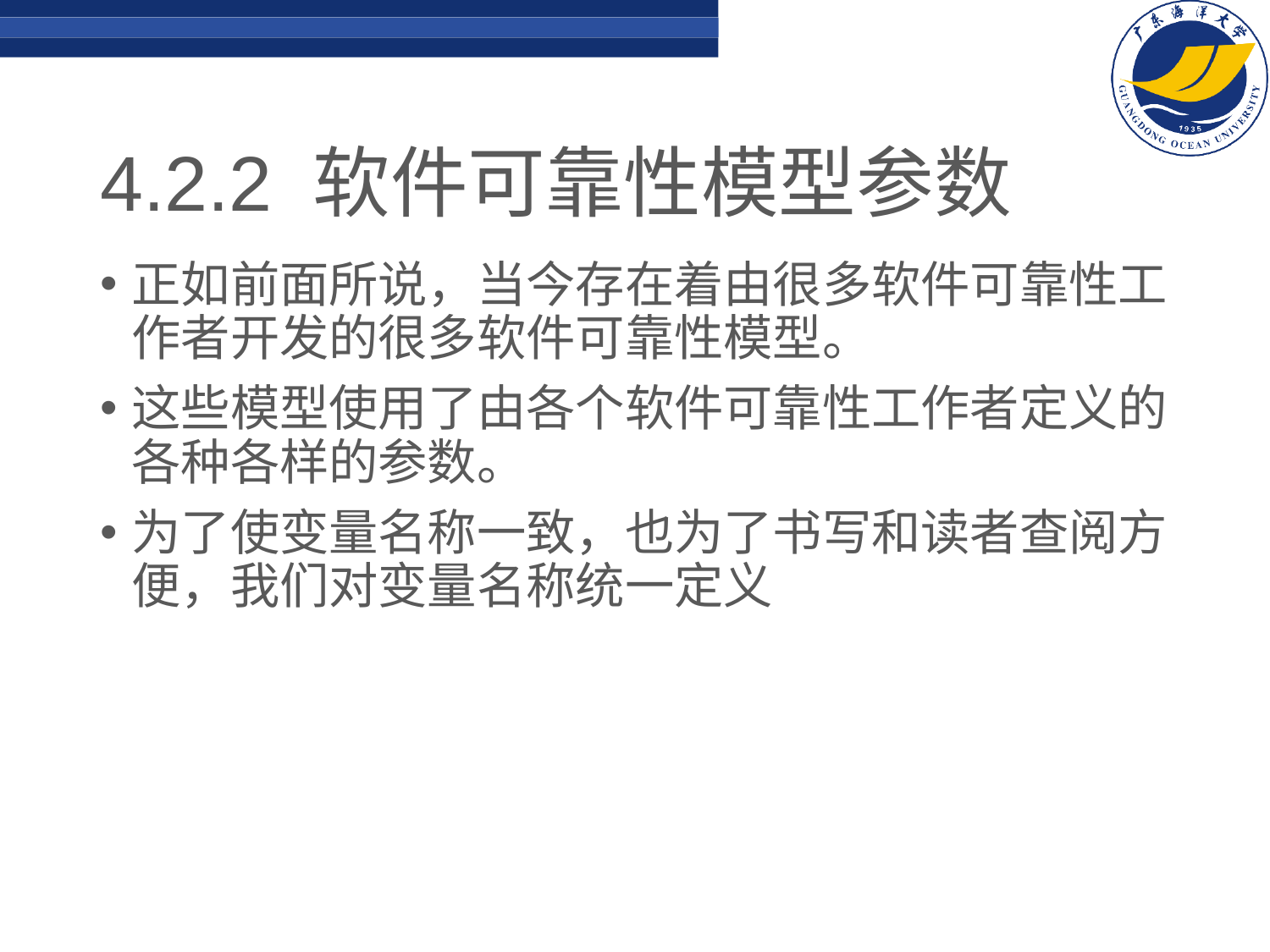

# 4.2.2 软件可靠性模型参数
正如前面所说，当今存在着由很多软件可靠性工作者开发的很多软件可靠性模型。
这些模型使用了由各个软件可靠性工作者定义的各种各样的参数。
为了使变量名称一致，也为了书写和读者查阅方便，我们对变量名称统一定义
26